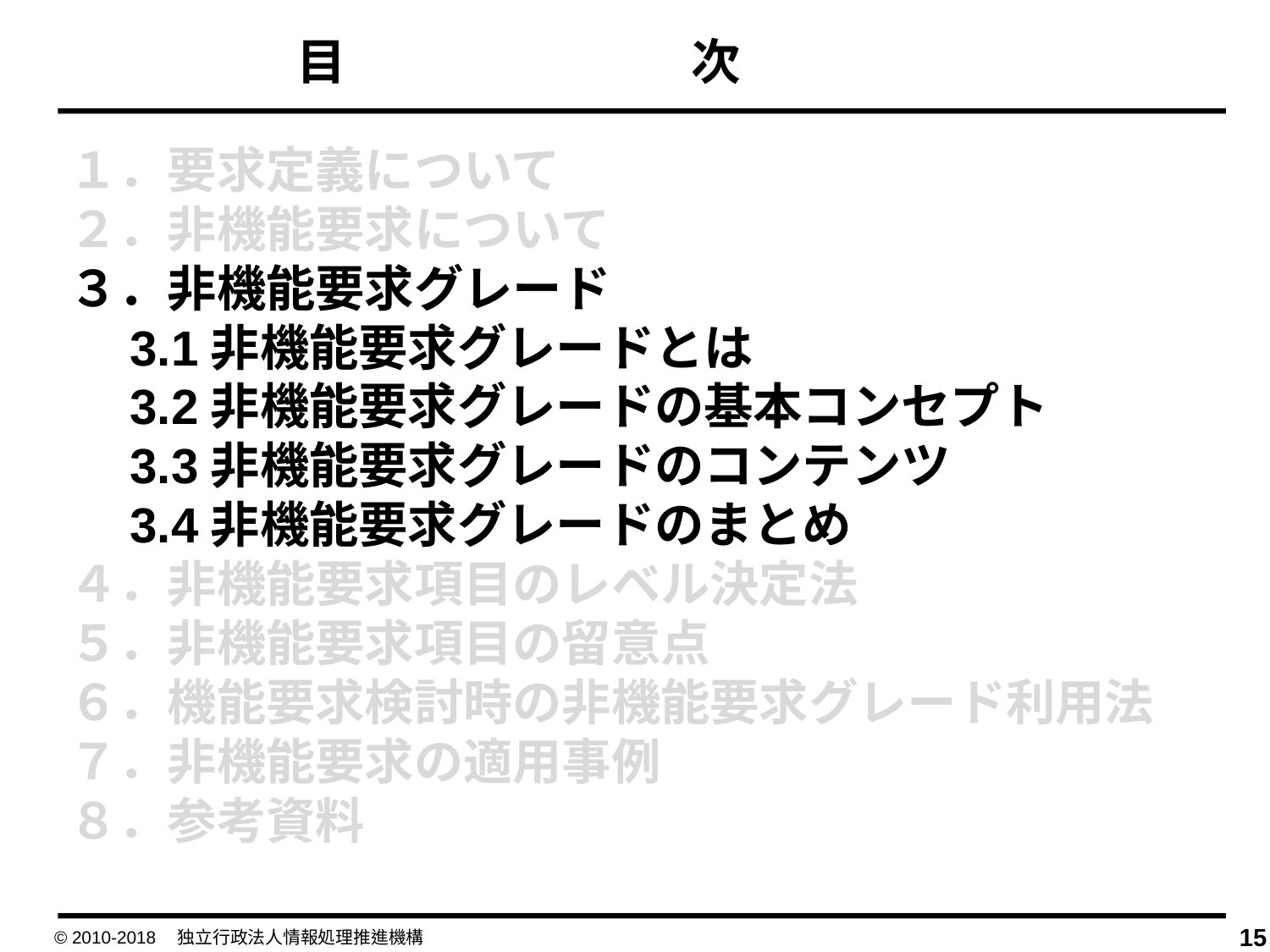

目　　　　　　　次
１．要求定義について
２．非機能要求について
３．非機能要求グレード
　3.1非機能要求グレードとは
　3.2非機能要求グレードの基本コンセプト
　3.3非機能要求グレードのコンテンツ
　3.4非機能要求グレードのまとめ
４．非機能要求項目のレベル決定法
５．非機能要求項目の留意点
６．機能要求検討時の非機能要求グレード利用法
７．非機能要求の適用事例
８．参考資料
© 2010-2018　独立行政法人情報処理推進機構